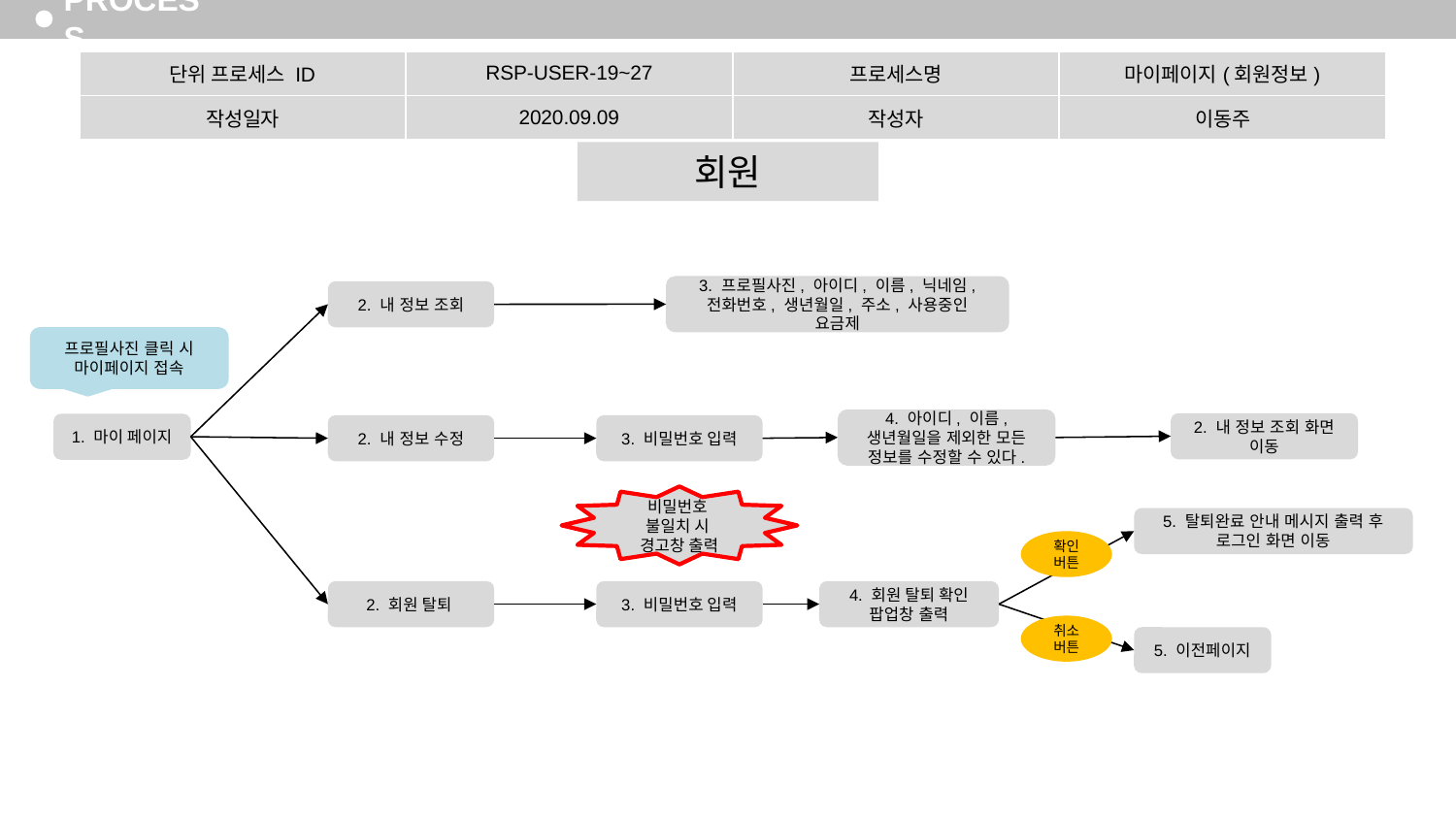

# PROCESS
| 단위 프로세스 ID | RSP-USER-19~27 | 프로세스명 | 마이페이지(회원정보) |
| --- | --- | --- | --- |
| 작성일자 | 2020.09.09 | 작성자 | 이동주 |
회원
3. 프로필사진, 아이디, 이름, 닉네임, 전화번호, 생년월일, 주소, 사용중인 요금제
2. 내 정보 조회
프로필사진 클릭 시 마이페이지 접속
4. 아이디, 이름, 생년월일을 제외한 모든 정보를 수정할 수 있다.
2. 내 정보 조회 화면 이동
1. 마이 페이지
2. 내 정보 수정
3. 비밀번호 입력
비밀번호
불일치 시
경고창 출력
5. 탈퇴완료 안내 메시지 출력 후 로그인 화면 이동
확인버튼
2. 회원 탈퇴
3. 비밀번호 입력
4. 회원 탈퇴 확인
팝업창 출력
취소버튼
5. 이전페이지